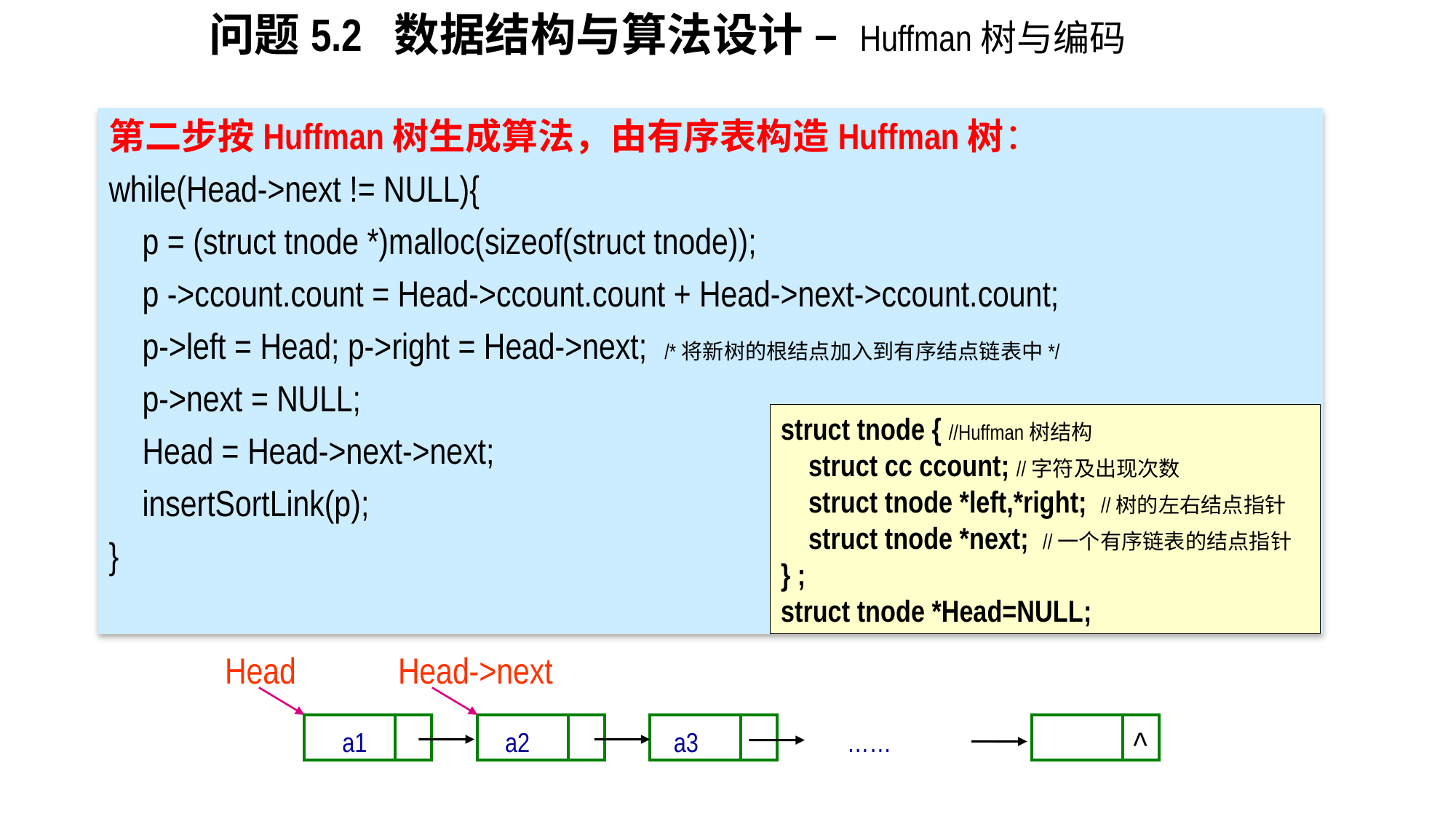

# 问题5.2  数据结构与算法设计 – Huffman树与编码
第二步按Huffman树生成算法，由有序表构造Huffman树：
while(Head->next != NULL){
    p = (struct tnode *)malloc(sizeof(struct tnode));
    p ->ccount.count = Head->ccount.count + Head->next->ccount.count;
    p->left = Head; p->right = Head->next;  /*将新树的根结点加入到有序结点链表中*/
    p->next = NULL;
    Head = Head->next->next;
    insertSortLink(p);
}

struct tnode { //Huffman树结构
    struct cc ccount; //字符及出现次数
    struct tnode *left,*right;  //树的左右结点指针
    struct tnode *next;  //一个有序链表的结点指针
} ;
struct tnode *Head=NULL;
Head
Head->next

…

^
a3                        ……
a1
a2